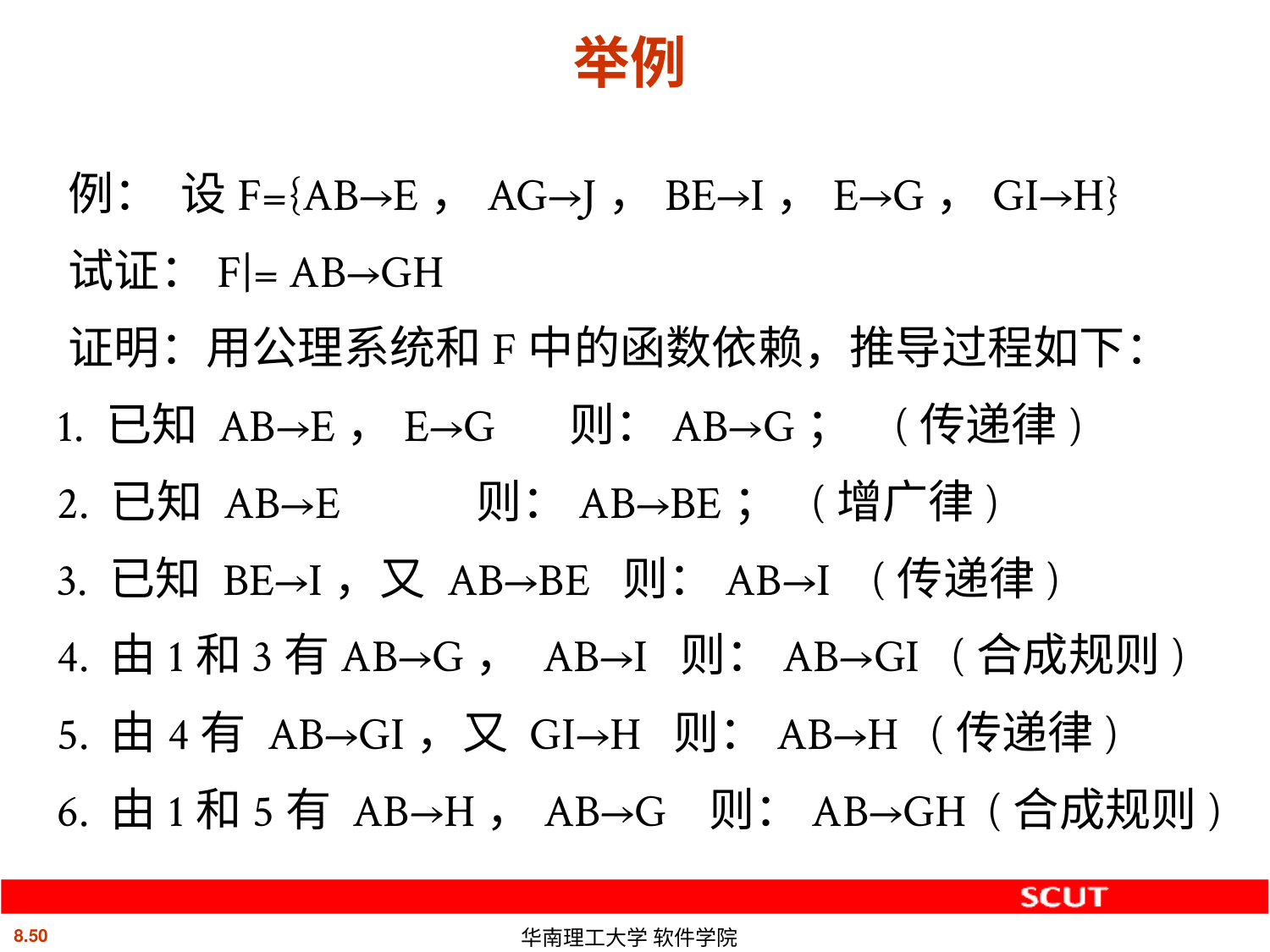

# 举例
 例：  设F={AB→E，AG→J，BE→I，E→G，GI→H}
 试证：F|= AB→GH
 证明：用公理系统和F中的函数依赖，推导过程如下：
 1. 已知 AB→E，E→G      则：AB→G；   (传递律)
 2. 已知 AB→E            则：AB→BE；  (增广律)
 3. 已知 BE→I，又 AB→BE  则：AB→I    (传递律)
 4. 由1和3有AB→G， AB→I  则：AB→GI   (合成规则)
 5. 由4有 AB→GI，又 GI→H  则：AB→H   (传递律)
 6. 由1和5有 AB→H，AB→G   则：AB→GH  (合成规则)